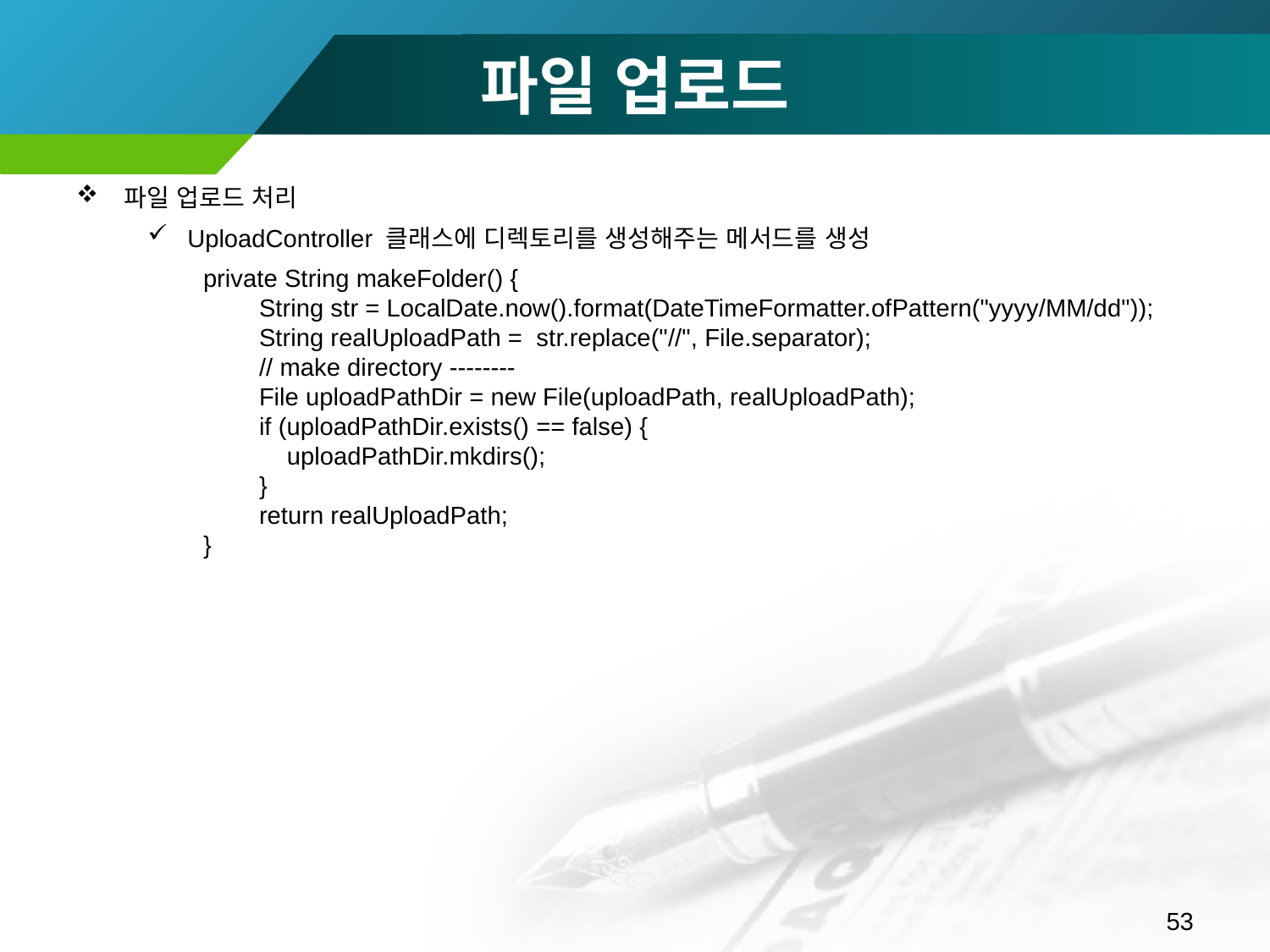

# 파일 업로드
파일 업로드 처리
UploadController 클래스에 디렉토리를 생성해주는 메서드를 생성
private String makeFolder() {
        String str = LocalDate.now().format(DateTimeFormatter.ofPattern("yyyy/MM/dd"));
        String realUploadPath =  str.replace("//", File.separator);
        // make directory --------
        File uploadPathDir = new File(uploadPath, realUploadPath);
        if (uploadPathDir.exists() == false) {
            uploadPathDir.mkdirs();
        }
        return realUploadPath;
}
53